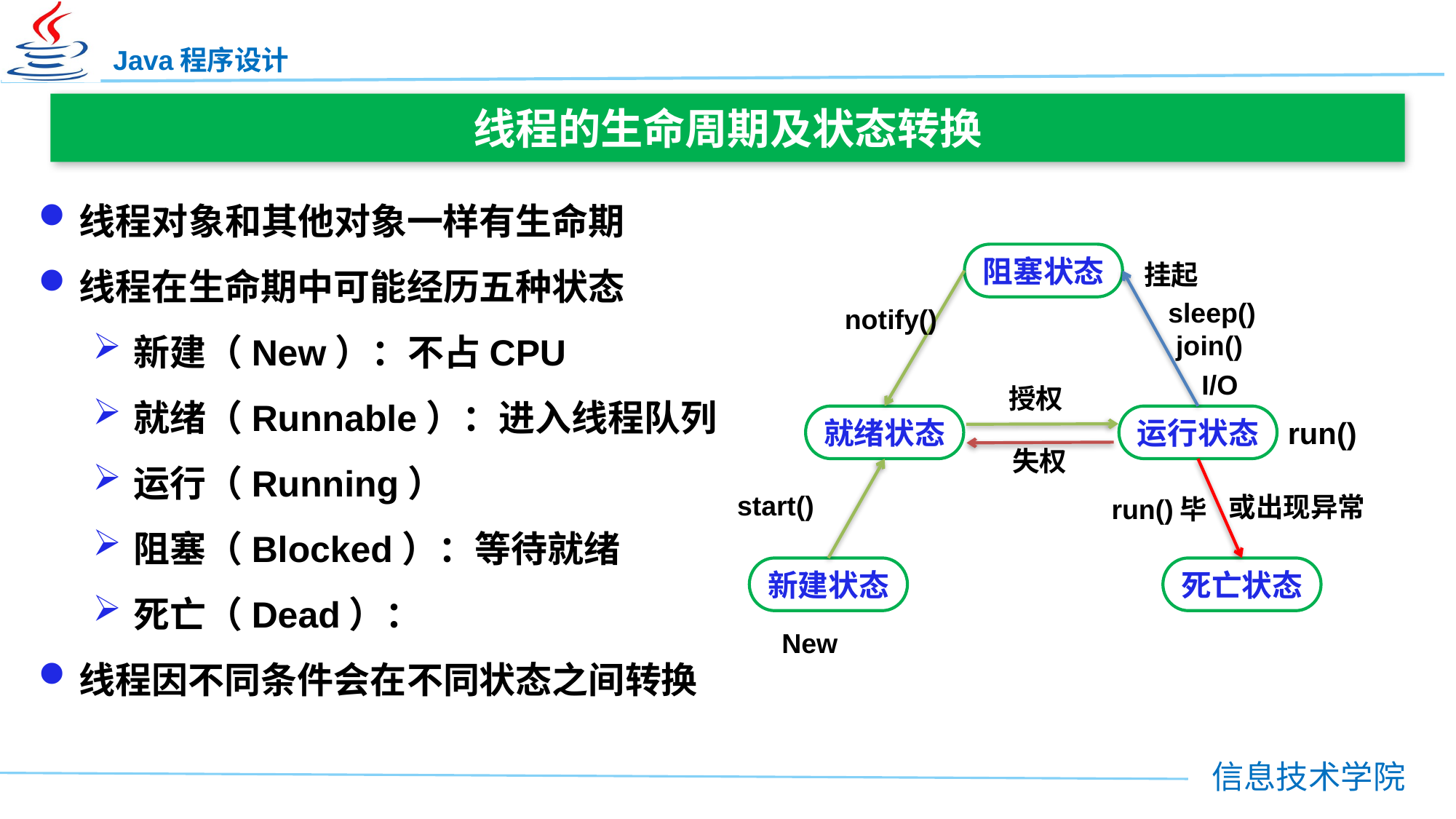

线程的生命周期及状态转换
线程对象和其他对象一样有生命期
线程在生命期中可能经历五种状态
新建（New）：不占CPU
就绪（Runnable）：进入线程队列
运行（Running）
阻塞（Blocked）：等待就绪
死亡（Dead）：
线程因不同条件会在不同状态之间转换
阻塞状态
挂起
sleep()
 join()
notify()
I/O
授权
就绪状态
运行状态
run()
失权
start()
或出现异常
run()毕
新建状态
死亡状态
New